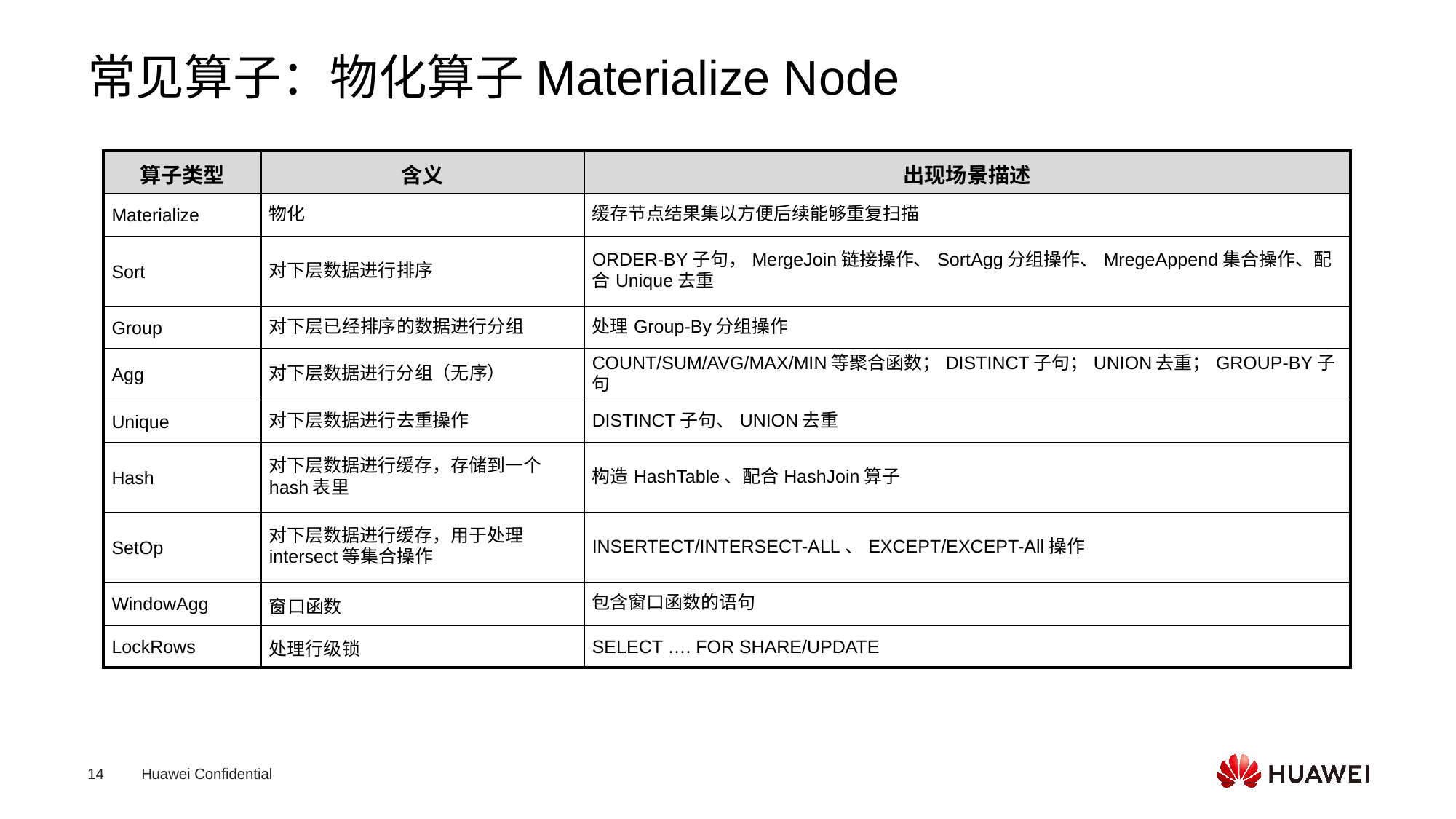

# 常见算子：物化算子Materialize Node
| 算子类型 | 含义 | 出现场景描述 |
| --- | --- | --- |
| Materialize | 物化 | 缓存节点结果集以方便后续能够重复扫描 |
| Sort | 对下层数据进行排序 | ORDER-BY子句，MergeJoin链接操作、SortAgg分组操作、MregeAppend集合操作、配合Unique去重 |
| Group | 对下层已经排序的数据进行分组 | 处理Group-By分组操作 |
| Agg | 对下层数据进行分组（无序） | COUNT/SUM/AVG/MAX/MIN等聚合函数；DISTINCT子句；UNION去重；GROUP-BY子句 |
| Unique | 对下层数据进行去重操作 | DISTINCT子句、UNION去重 |
| Hash | 对下层数据进行缓存，存储到一个hash表里 | 构造HashTable、配合HashJoin算子 |
| SetOp | 对下层数据进行缓存，用于处理intersect等集合操作 | INSERTECT/INTERSECT-ALL、EXCEPT/EXCEPT-All操作 |
| WindowAgg | 窗口函数 | 包含窗口函数的语句 |
| LockRows | 处理行级锁 | SELECT …. FOR SHARE/UPDATE |